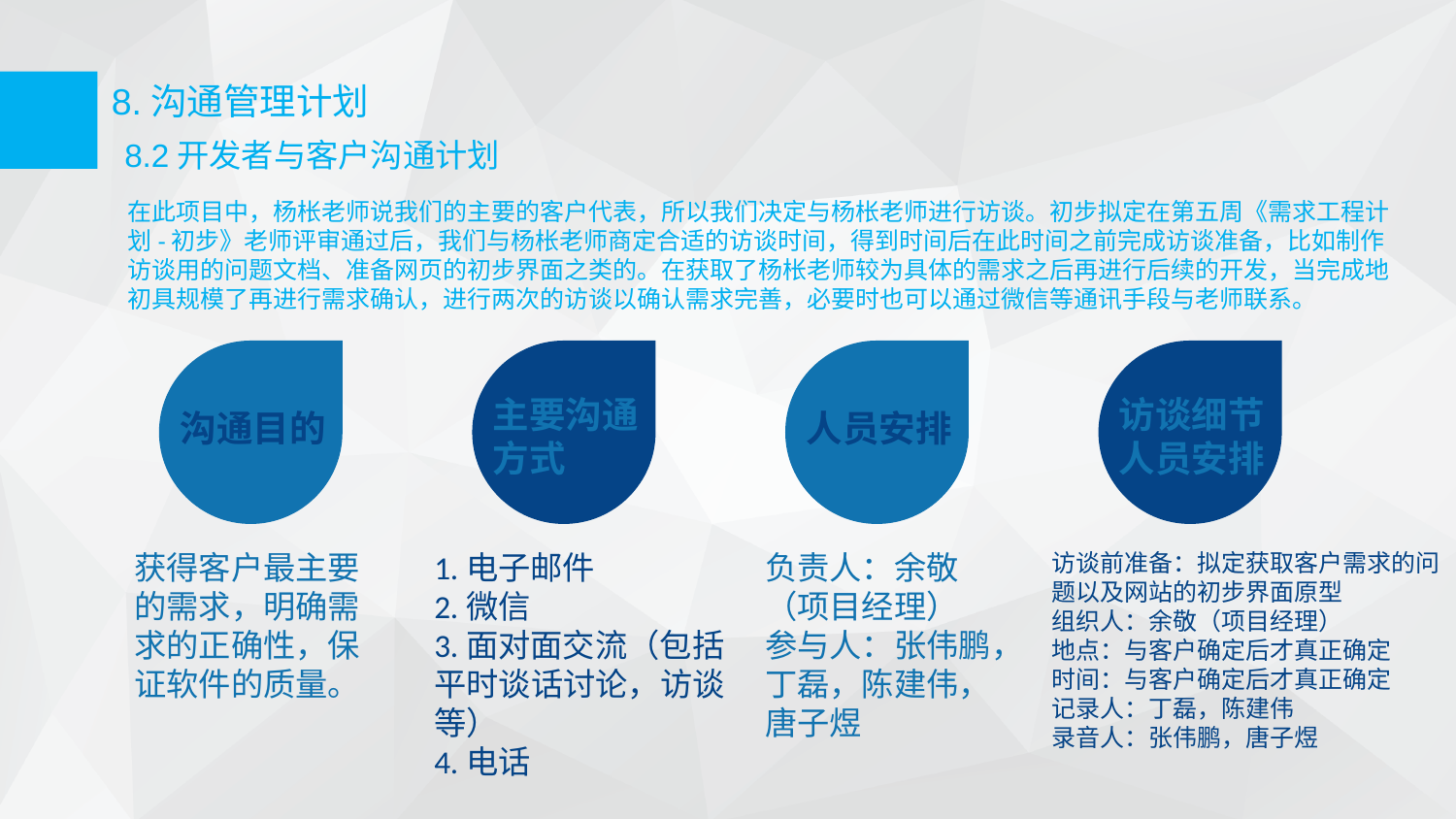

8.沟通管理计划
8.2开发者与客户沟通计划
在此项目中，杨枨老师说我们的主要的客户代表，所以我们决定与杨枨老师进行访谈。初步拟定在第五周《需求工程计划-初步》老师评审通过后，我们与杨枨老师商定合适的访谈时间，得到时间后在此时间之前完成访谈准备，比如制作访谈用的问题文档、准备网页的初步界面之类的。在获取了杨枨老师较为具体的需求之后再进行后续的开发，当完成地初具规模了再进行需求确认，进行两次的访谈以确认需求完善，必要时也可以通过微信等通讯手段与老师联系。

主要沟通方式
访谈细节人员安排
沟通目的
人员安排
获得客户最主要的需求，明确需求的正确性，保证软件的质量。
1.电子邮件
2.微信
3.面对面交流（包括平时谈话讨论，访谈等）
4.电话
负责人：余敬（项目经理）
参与人：张伟鹏，丁磊，陈建伟，唐子煜
访谈前准备：拟定获取客户需求的问题以及网站的初步界面原型
组织人：余敬（项目经理）
地点：与客户确定后才真正确定
时间：与客户确定后才真正确定
记录人：丁磊，陈建伟
录音人：张伟鹏，唐子煜